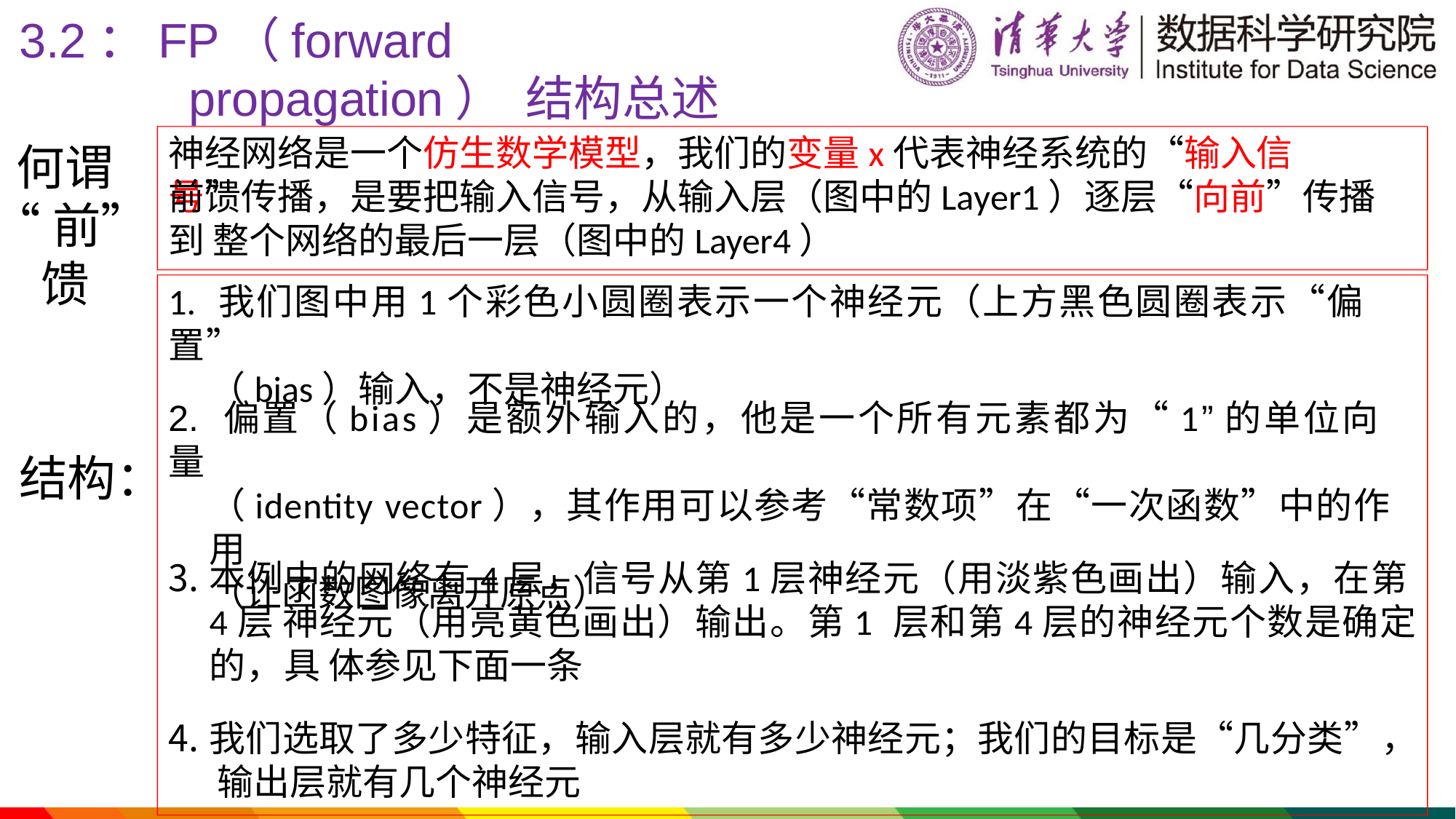

# 3.2：FP（forward propagation）  结构总述

神经网络是一个仿生数学模型，我们的变量x代表神经系统的“输入信号”
何谓
前馈传播，是要把输入信号，从输入层（图中的Layer1）逐层“向前”传播到 整个网络的最后一层（图中的Layer4）
1. 我们图中用1个彩色小圆圈表示一个神经元（上方黑色圆圈表示“偏置”
（bias）输入，不是神经元）
“前”
馈

2. 偏置（bias）是额外输入的，他是一个所有元素都为“1”的单位向量
（identity vector），其作用可以参考“常数项”在“一次函数”中的作用
（让函数图像离开原点）
结构：
本例中的网络有4层，信号从第1层神经元（用淡紫色画出）输入，在第4层 神经元（用亮黄色画出）输出。第1 层和第4层的神经元个数是确定的，具 体参见下面一条
我们选取了多少特征，输入层就有多少神经元；我们的目标是“几分类”，  输出层就有几个神经元